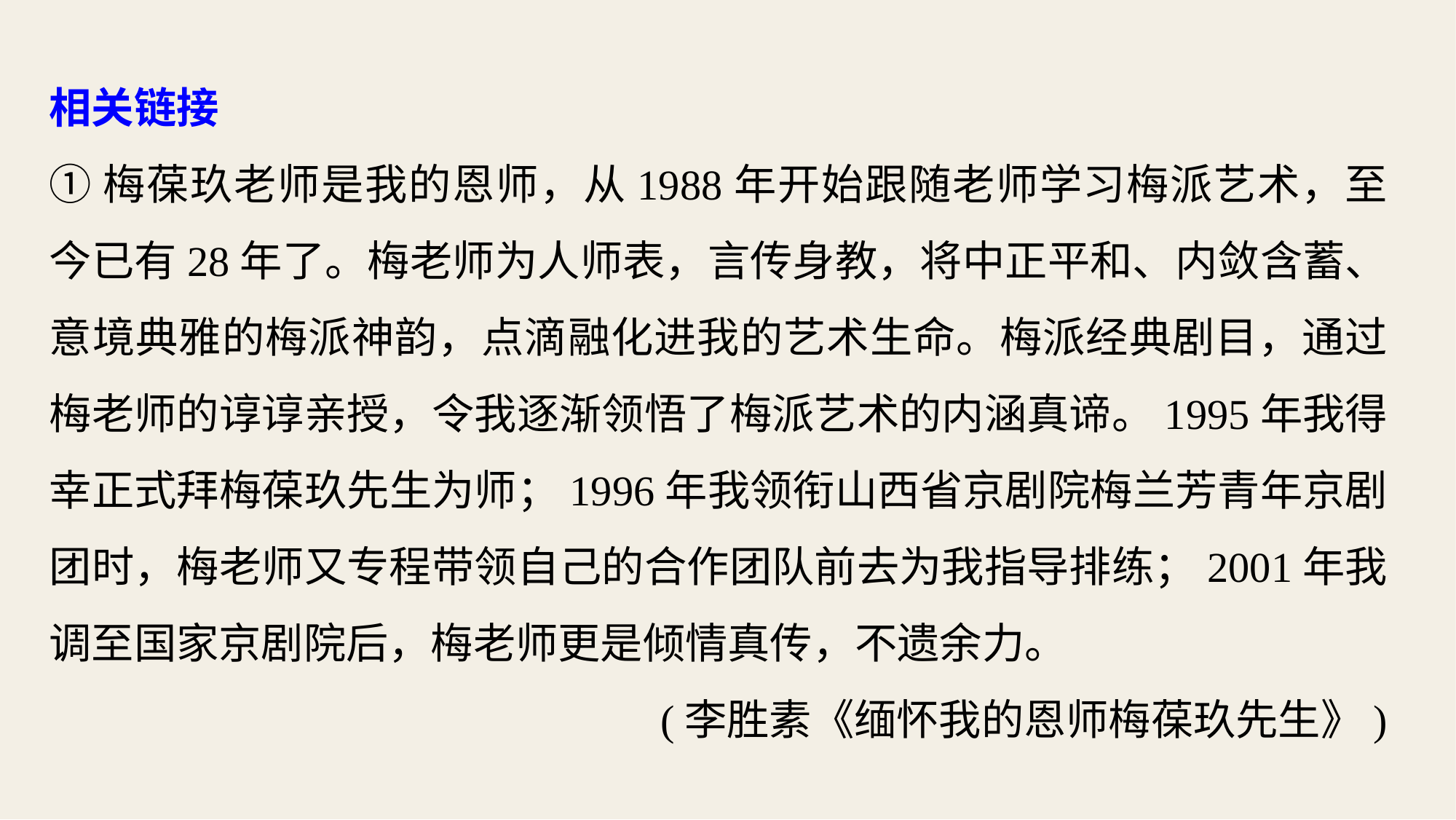

相关链接
①梅葆玖老师是我的恩师，从1988年开始跟随老师学习梅派艺术，至今已有28年了。梅老师为人师表，言传身教，将中正平和、内敛含蓄、意境典雅的梅派神韵，点滴融化进我的艺术生命。梅派经典剧目，通过梅老师的谆谆亲授，令我逐渐领悟了梅派艺术的内涵真谛。1995年我得幸正式拜梅葆玖先生为师；1996年我领衔山西省京剧院梅兰芳青年京剧团时，梅老师又专程带领自己的合作团队前去为我指导排练；2001年我调至国家京剧院后，梅老师更是倾情真传，不遗余力。
(李胜素《缅怀我的恩师梅葆玖先生》)